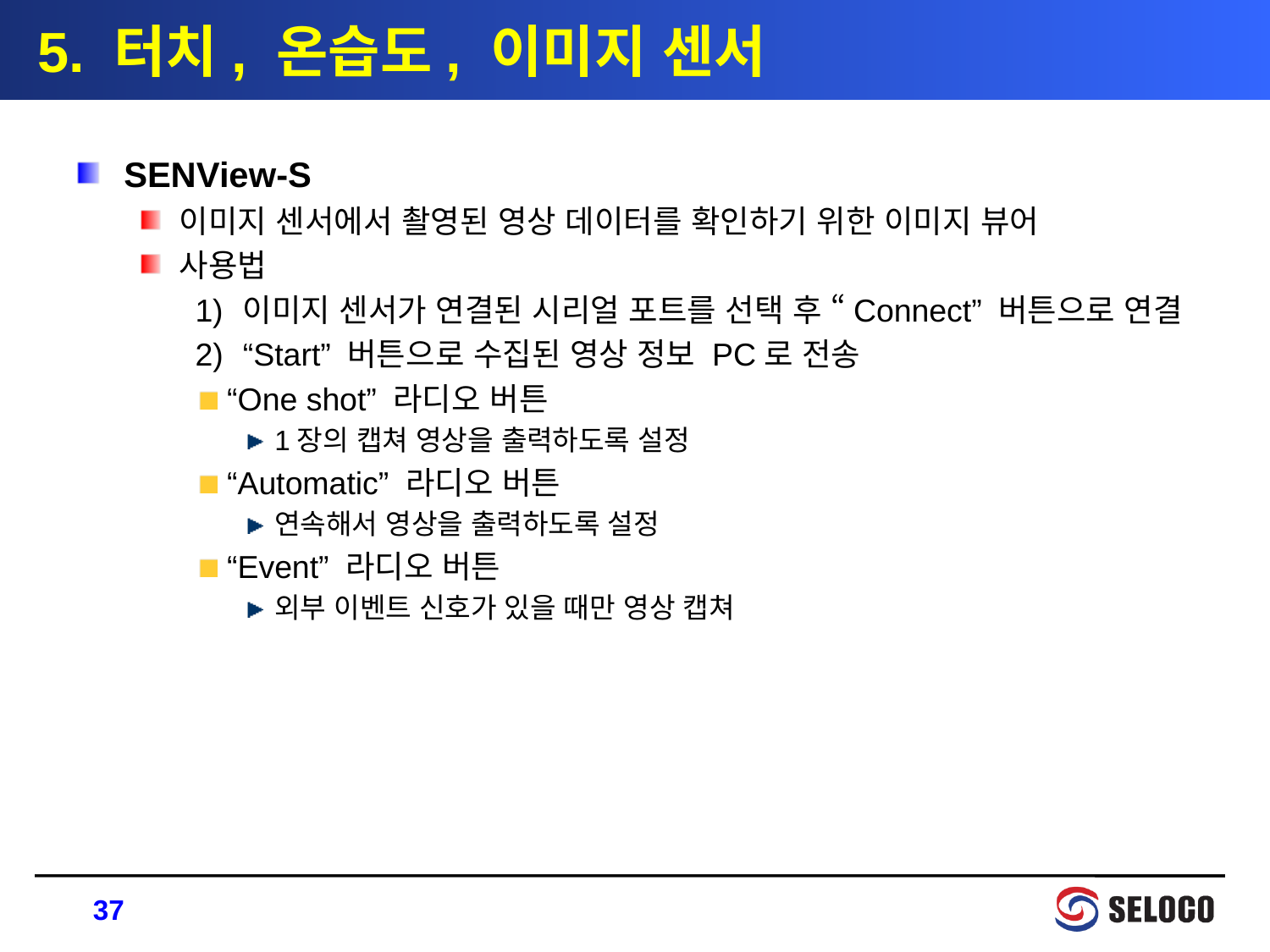

# 5. 터치, 온습도, 이미지 센서
SENView-S
이미지 센서에서 촬영된 영상 데이터를 확인하기 위한 이미지 뷰어
사용법
이미지 센서가 연결된 시리얼 포트를 선택 후 “Connect” 버튼으로 연결
“Start” 버튼으로 수집된 영상 정보 PC로 전송
“One shot” 라디오 버튼
1장의 캡쳐 영상을 출력하도록 설정
“Automatic” 라디오 버튼
연속해서 영상을 출력하도록 설정
“Event” 라디오 버튼
외부 이벤트 신호가 있을 때만 영상 캡쳐
37